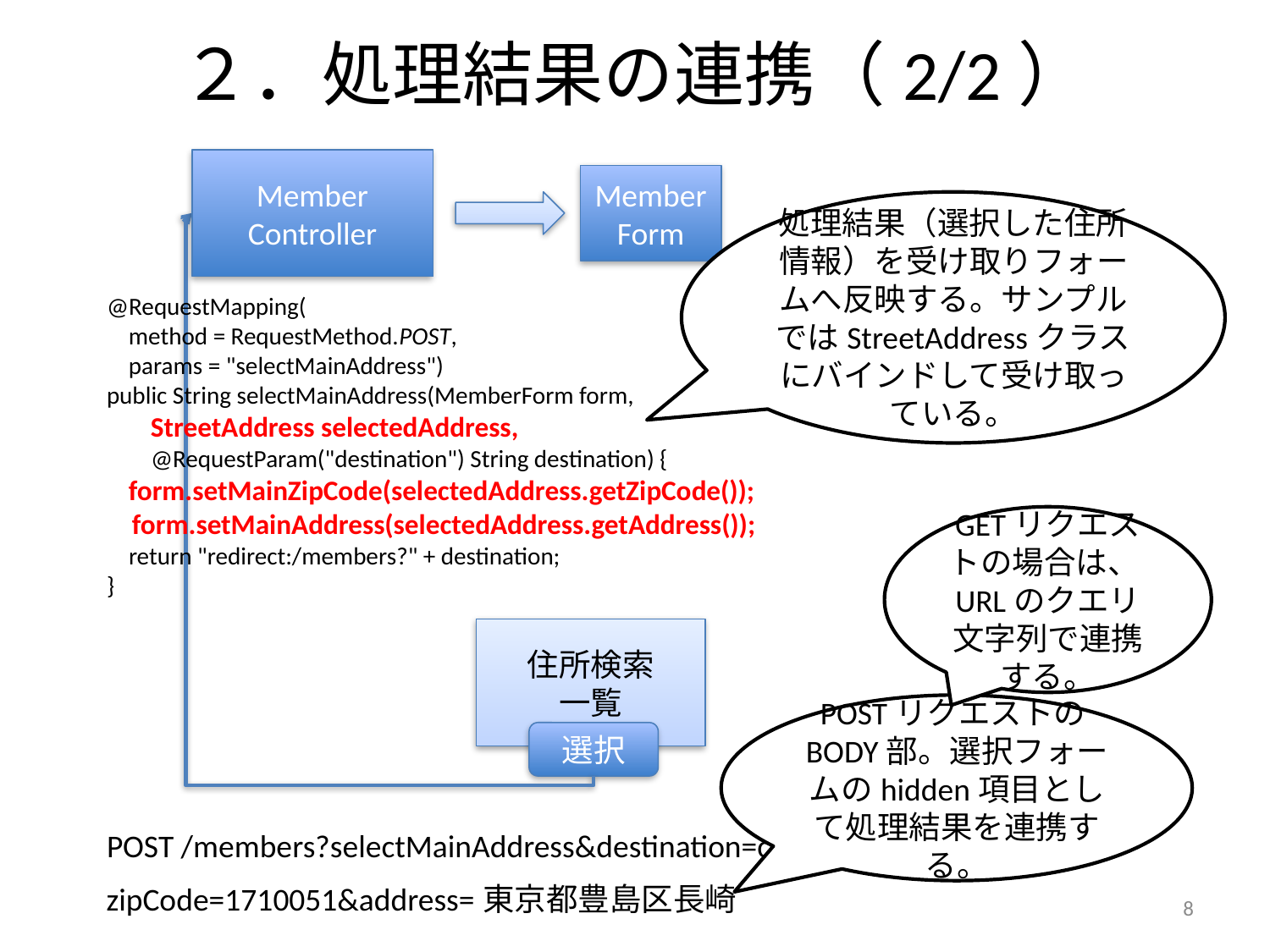

# ２．処理結果の連携（2/2）
Member
Controller
Member
Form

処理結果（選択した住所情報）を受け取りフォームへ反映する。サンプルではStreetAddressクラスにバインドして受け取っている。
@RequestMapping(
    method = RequestMethod.POST,
    params = "selectMainAddress")
public String selectMainAddress(MemberForm form,
        StreetAddress selectedAddress,
        @RequestParam("destination") String destination) {
    form.setMainZipCode(selectedAddress.getZipCode());
    form.setMainAddress(selectedAddress.getAddress());
    return "redirect:/members?" + destination;
}
GETリクエストの場合は、URLのクエリ文字列で連携する。
住所検索
一覧
POSTリクエストのBODY部。選択フォームのhidden項目として処理結果を連携する。
選択
POST /members?selectMainAddress&destination=createForm
zipCode=1710051&address=東京都豊島区長崎
8